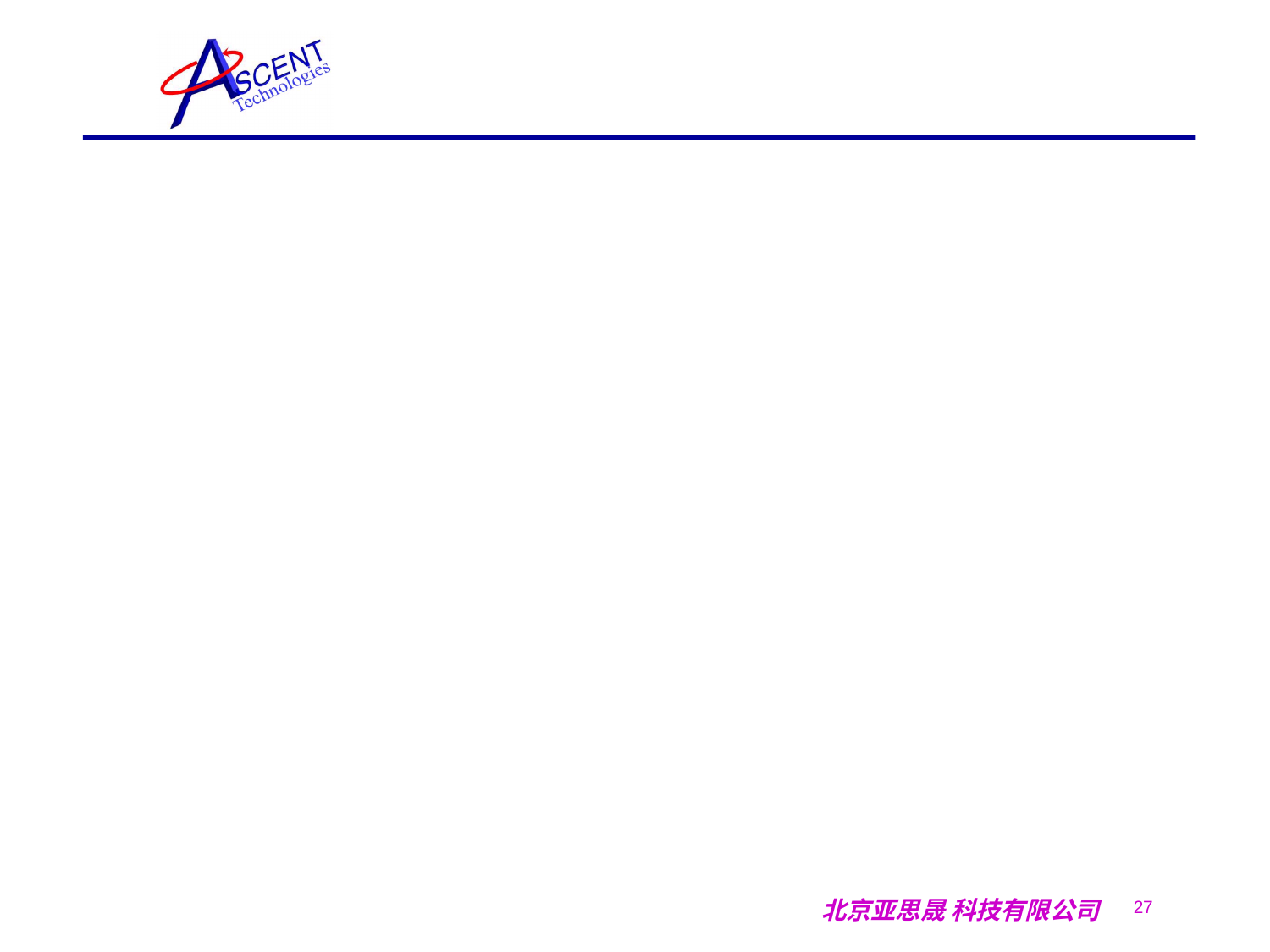

#
RequestDispatcher接口的方法
void forward(ServletRequest request,ServletResponse reponse) 将请求转发给另一个资源。该方法必须在响应被提交给客户端之前调用。该方法调用后的响应无效。
void include (ServletRequest request,ServletResponse reponse) 用于在响应中包含其他资源的内容。则请求转发后，原先的Servlet还可以继续输出响应信息，新资源的响应并入原响应对象中。